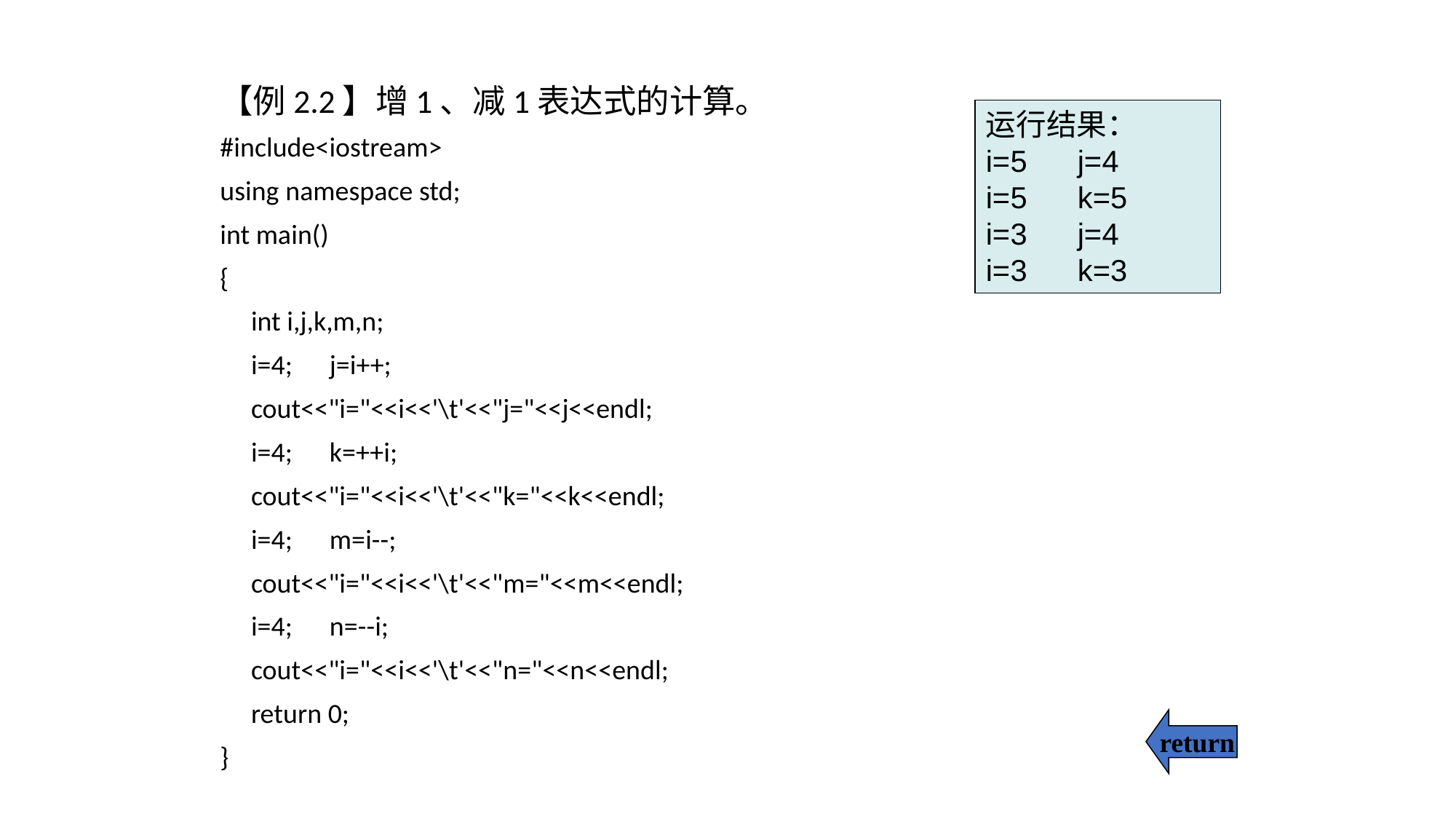

【例2.2】增1、减1表达式的计算。
#include<iostream>
using namespace std;
int main()
{
     int i,j,k,m,n;
     i=4;      j=i++;
     cout<<"i="<<i<<'\t'<<"j="<<j<<endl;
     i=4;      k=++i;
     cout<<"i="<<i<<'\t'<<"k="<<k<<endl;
     i=4;      m=i--;
     cout<<"i="<<i<<'\t'<<"m="<<m<<endl;
     i=4;      n=--i;
     cout<<"i="<<i<<'\t'<<"n="<<n<<endl;
     return 0;
}
运行结果：
i=5      j=4
i=5      k=5
i=3      j=4
i=3      k=3
return